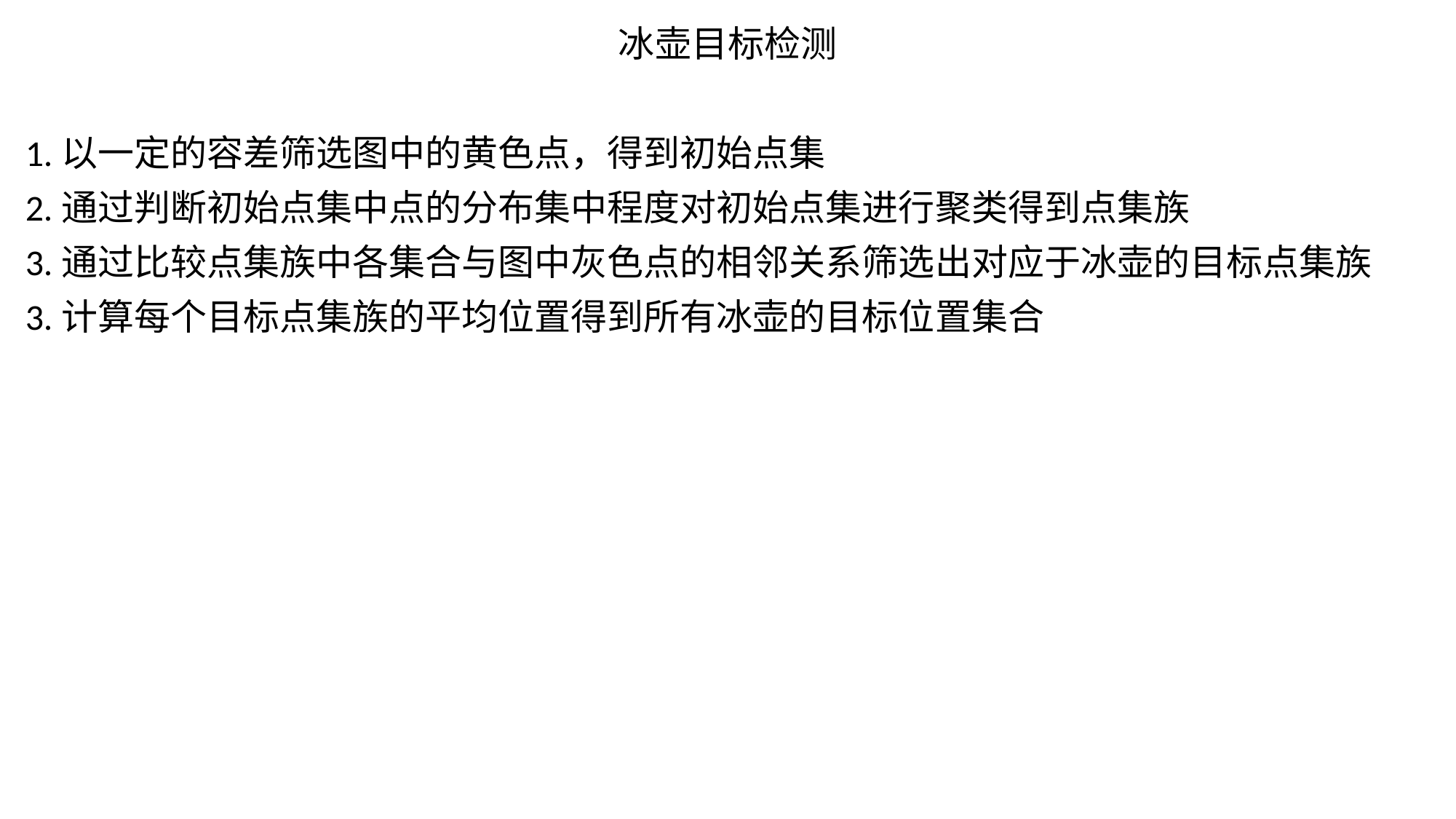

冰壶目标检测

1.以一定的容差筛选图中的黄色点，得到初始点集
2.通过判断初始点集中点的分布集中程度对初始点集进行聚类得到点集族
3.通过比较点集族中各集合与图中灰色点的相邻关系筛选出对应于冰壶的目标点集族
3.计算每个目标点集族的平均位置得到所有冰壶的目标位置集合